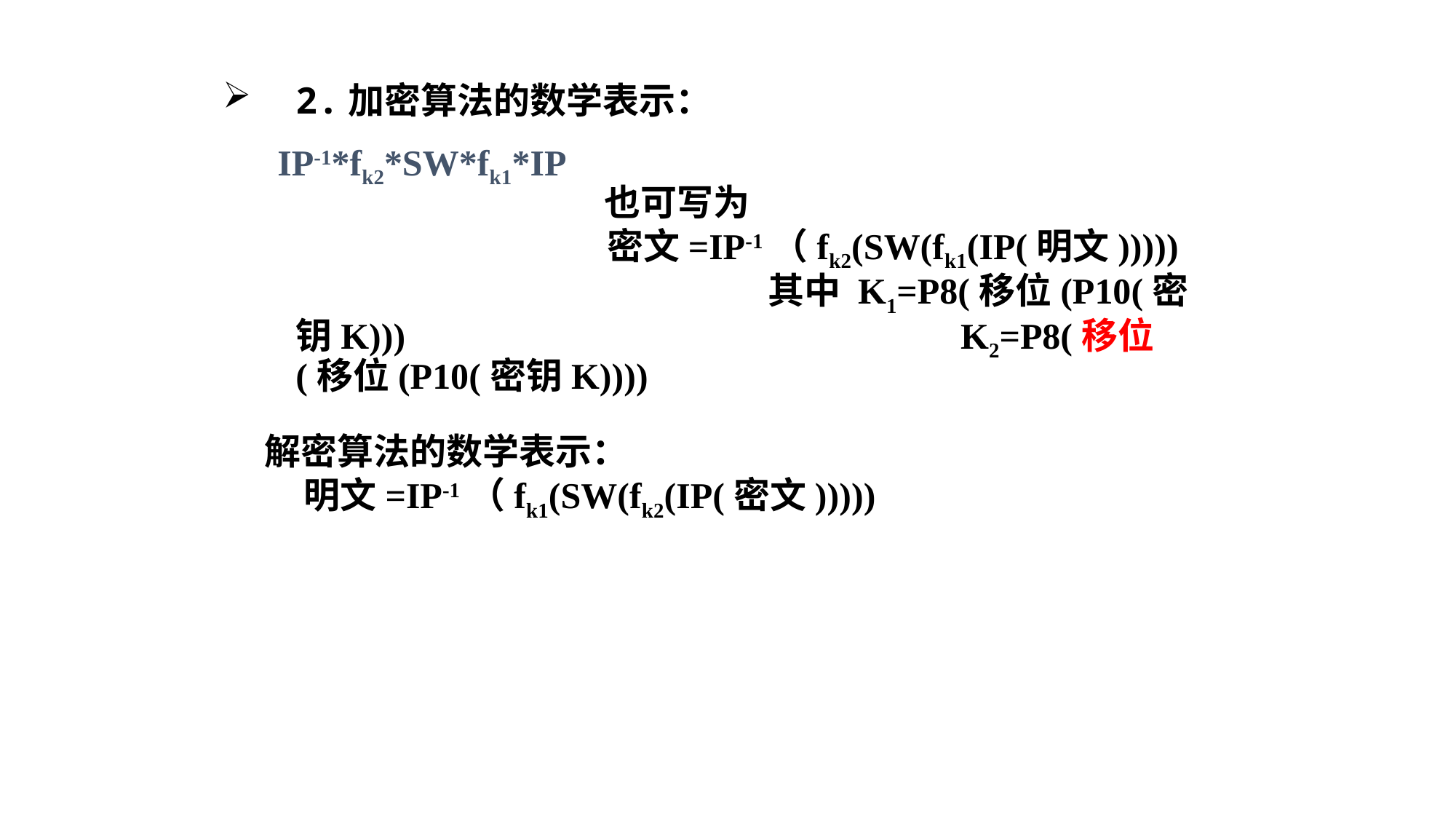

2.加密算法的数学表示：
      IP-1*fk2*SW*fk1*IP                                                                                                         也可写为                                                                                               密文=IP-1（fk2(SW(fk1(IP(明文)))))                                                        其中 K1=P8(移位(P10(密钥K)))                                                             K2=P8(移位(移位(P10(密钥K))))
    解密算法的数学表示：                                                                         明文=IP-1（fk1(SW(fk2(IP(密文)))))

4